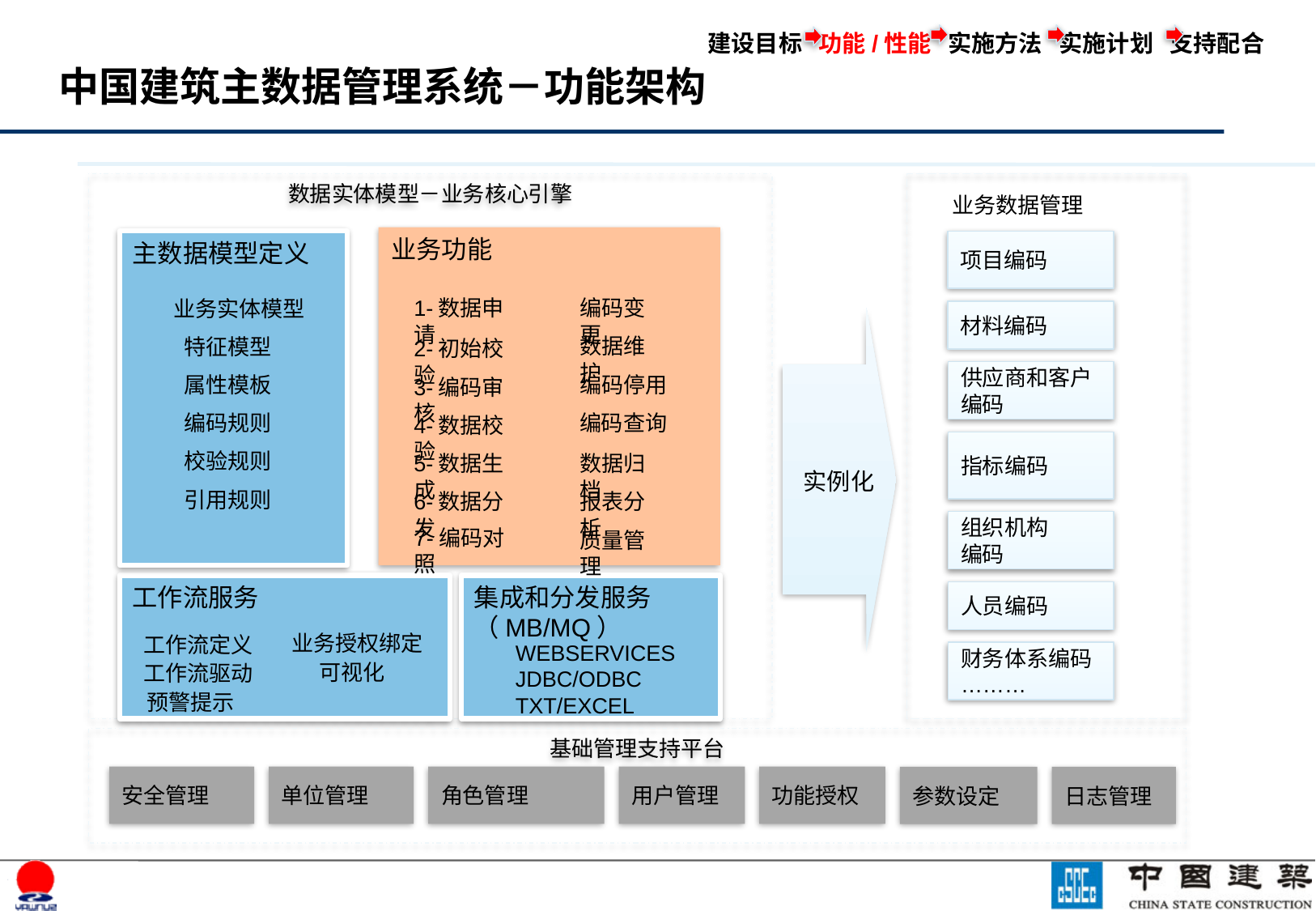

建设目标   功能/性能   实施方法   实施计划   支持配合

中国建筑主数据管理系统－功能架构

数据实体模型－业务核心引擎

业务数据管理
业务功能
主数据模型定义
项目编码
1-数据申请
编码变更
业务实体模型
材料编码

数据维护
2-初始校验
特征模型
供应商和客户编码
编码停用
属性模板
3-编码审核
编码查询
4-数据校验
编码规则
指标编码
校验规则
5-数据生成
数据归档
实例化
引用规则
6-数据分发
报表分析
组织机构
编码
7-编码对照
质量管理
工作流服务
集成和分发服务
（MB/MQ）
人员编码
业务授权绑定
工作流定义
WEBSERVICES
JDBC/ODBC
TXT/EXCEL
财务体系编码
………
可视化
工作流驱动
预警提示
基础管理支持平台
安全管理
单位管理
角色管理
用户管理
功能授权
参数设定
日志管理
17